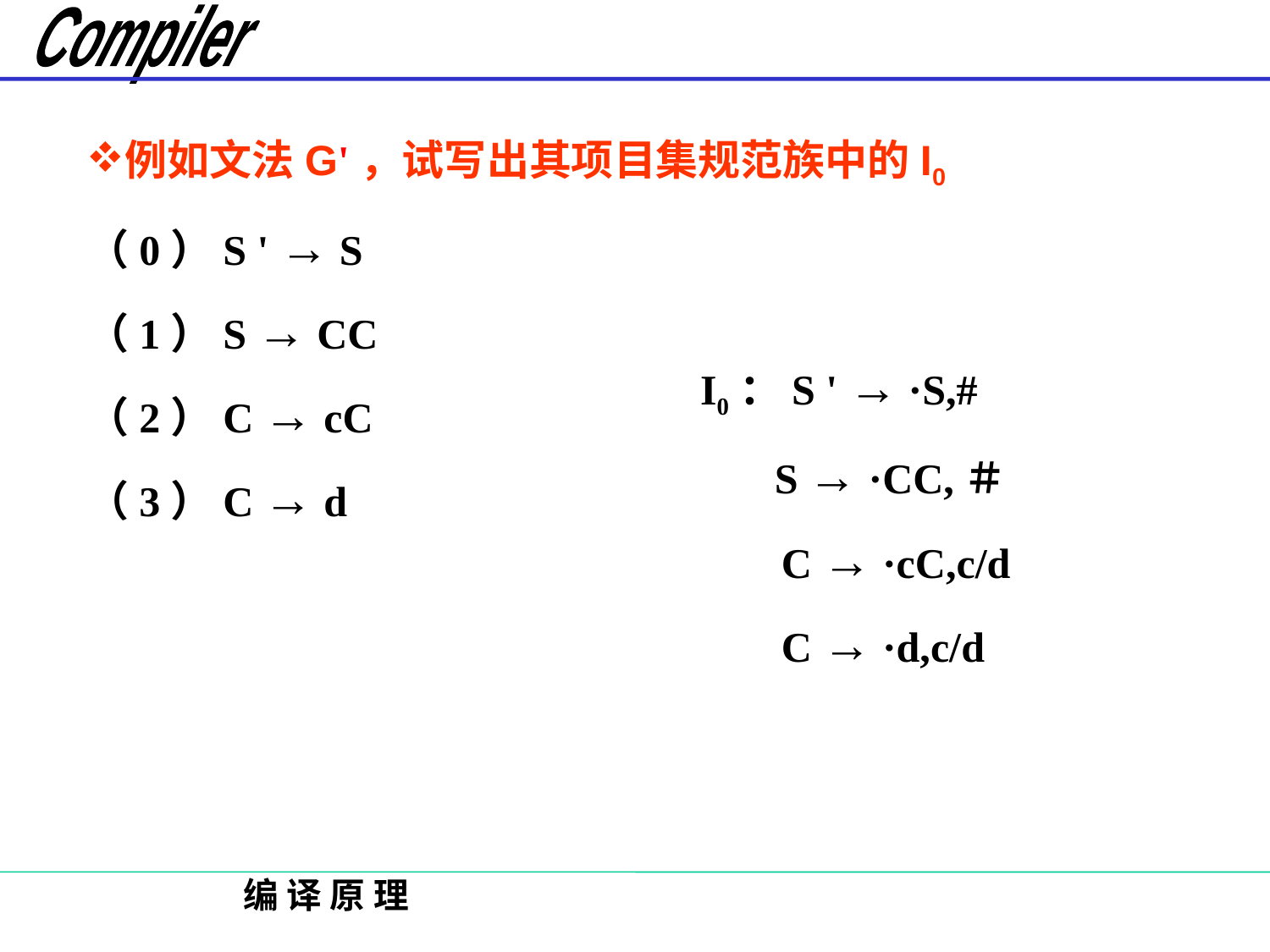

例如文法G'，试写出其项目集规范族中的I0
（0）S ' → S
（1）S → CC
（2）C → cC
（3）C → d
I0：S ' → ·S,#
       S → ·CC,＃
　   C → ·cC,c/d
　   C → ·d,c/d